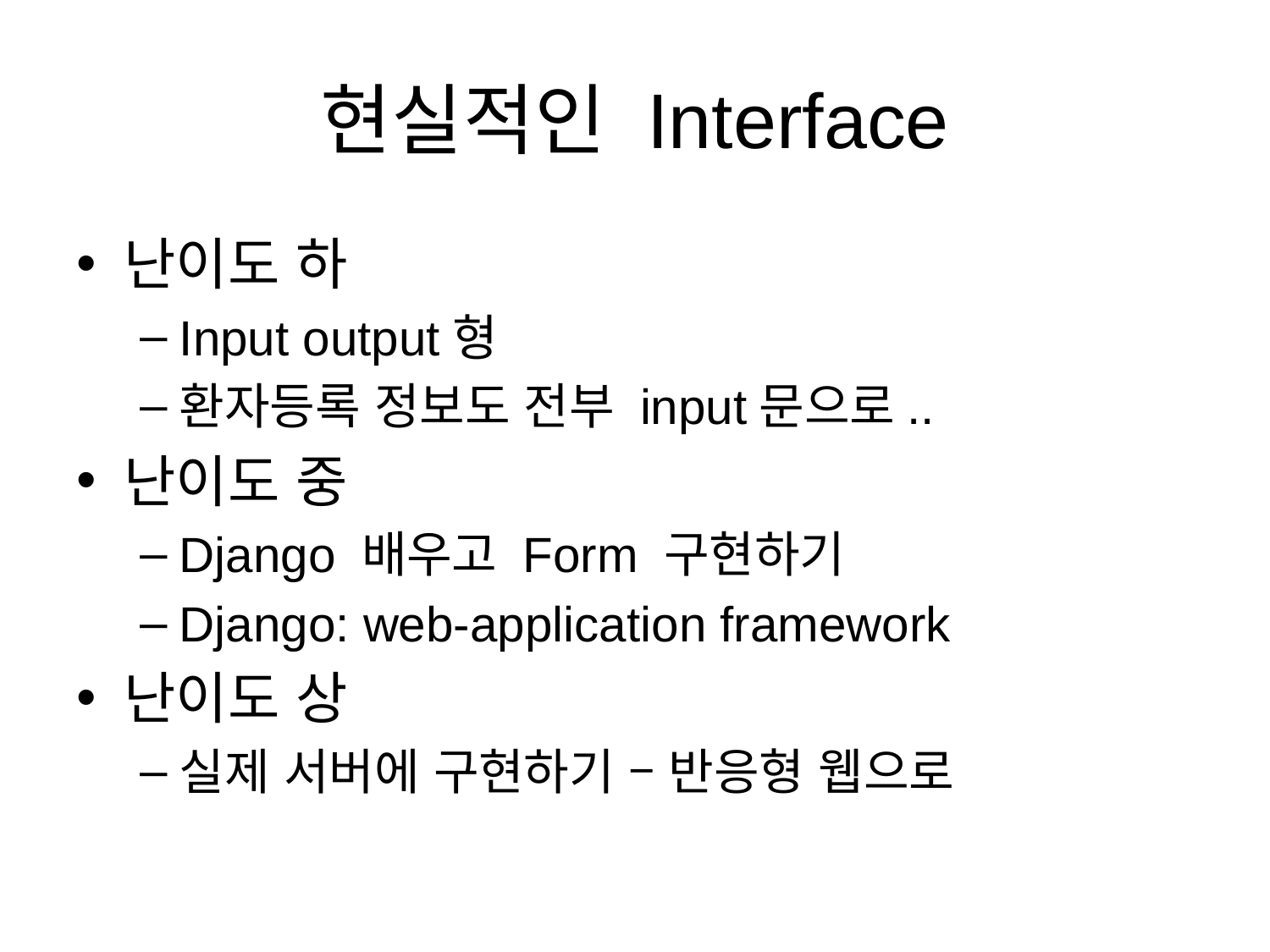

# 현실적인 Interface
난이도 하
Input output형
환자등록 정보도 전부 input문으로..
난이도 중
Django 배우고 Form 구현하기
Django: web-application framework
난이도 상
실제 서버에 구현하기 – 반응형 웹으로